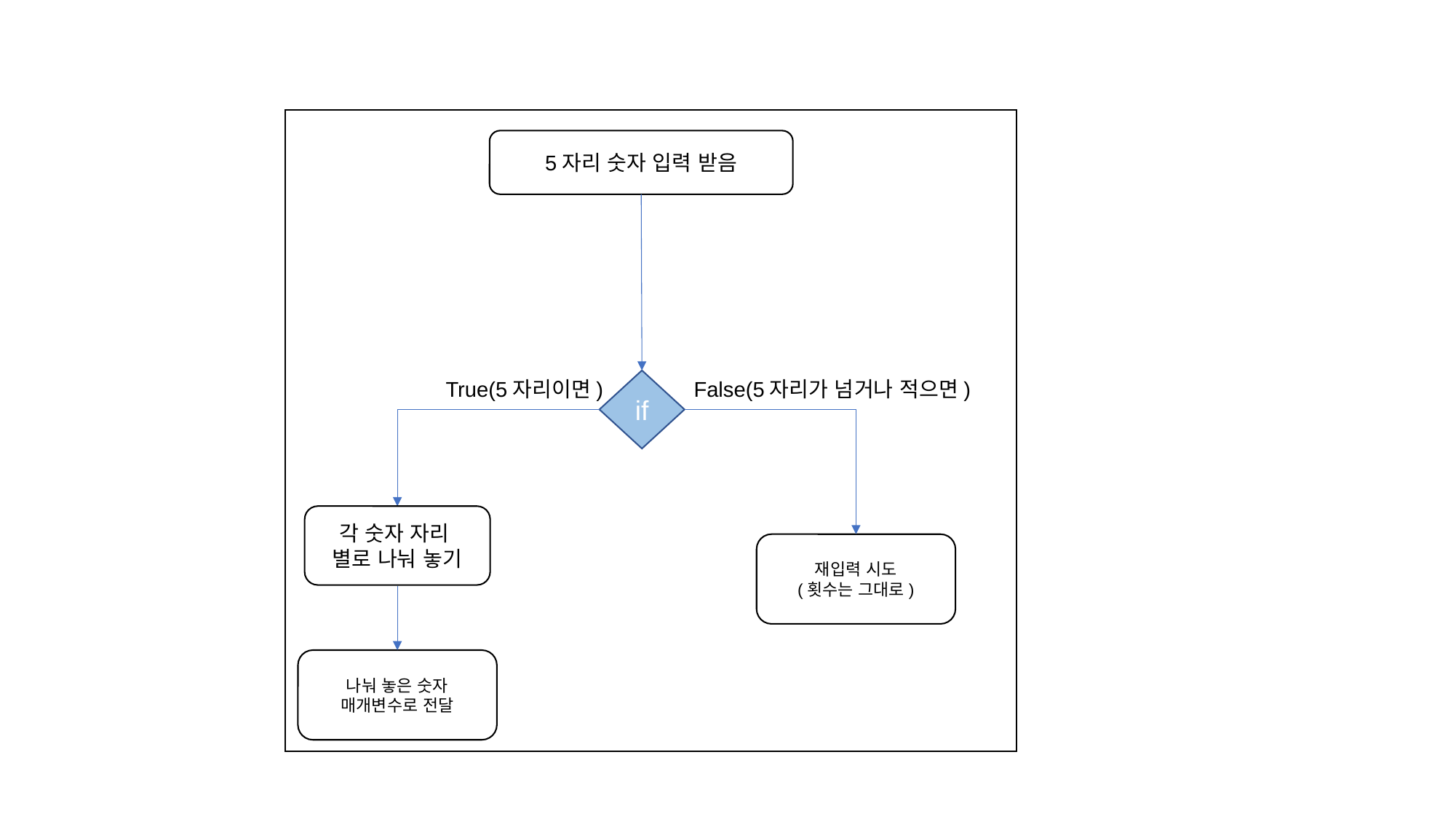

5자리 숫자 입력 받음
True(5자리이면)
if
False(5자리가 넘거나 적으면)
각 숫자 자리
별로 나눠 놓기
재입력 시도
(횟수는 그대로)
나눠 놓은 숫자
매개변수로 전달